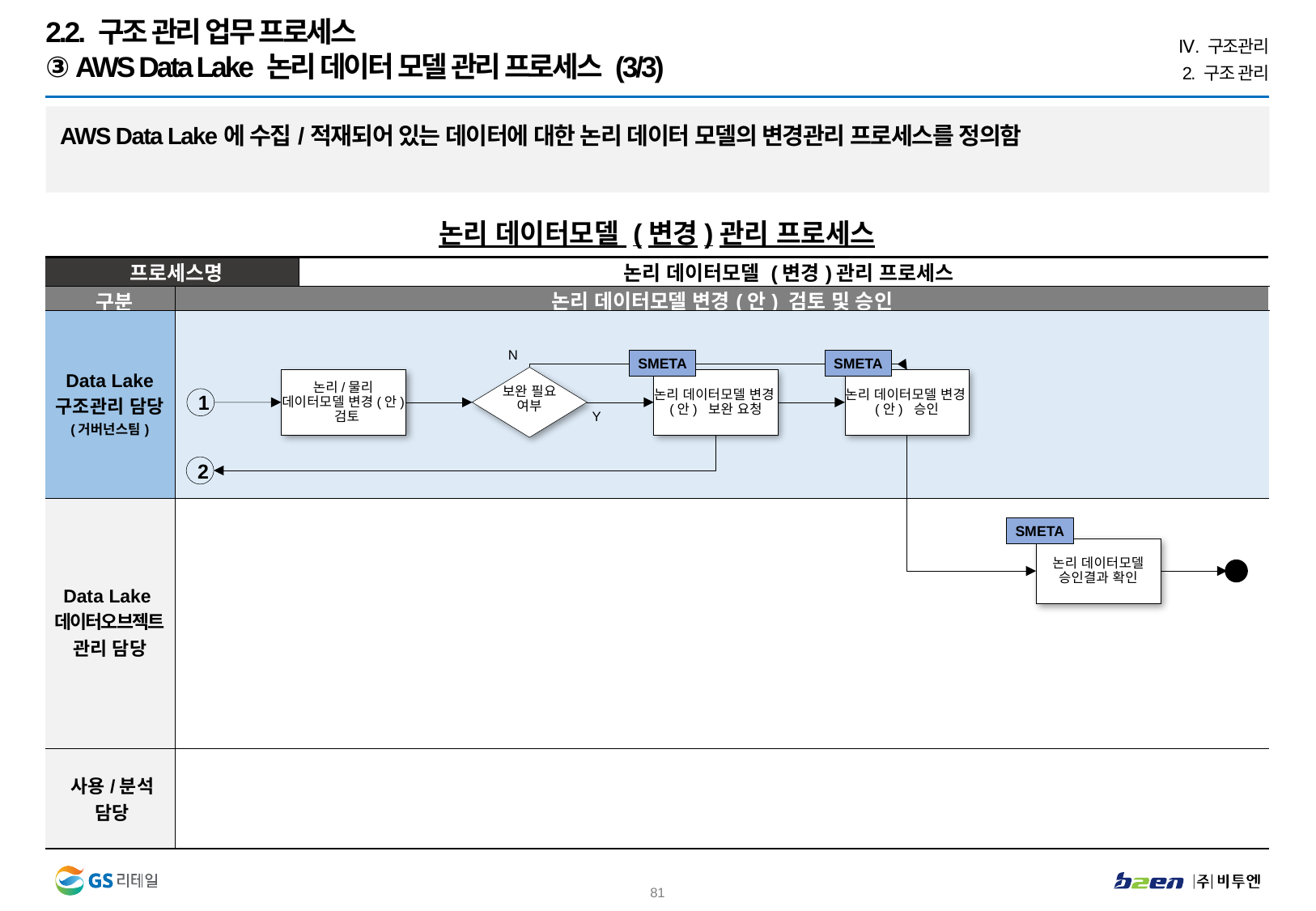

2.2. 구조 관리 업무 프로세스
③ AWS Data Lake 논리 데이터 모델 관리 프로세스 (3/3)
Ⅳ. 구조관리
2. 구조 관리
AWS Data Lake에 수집/적재되어 있는 데이터에 대한 논리 데이터 모델의 변경관리 프로세스를 정의함
논리 데이터모델 (변경)관리 프로세스
| 프로세스명 |  | 논리 데이터모델 (변경)관리 프로세스 |
| --- | --- | --- |
| 구분 | 논리 데이터모델 변경(안) 검토 및 승인 |  |
| Data Lake 구조관리 담당 (거버넌스팀) |  |  |
| Data Lake 데이터오브젝트 관리 담당 |  |  |
| 사용/분석 담당 |  |  |
N
SMETA
SMETA
보완 필요 여부
논리/물리 데이터모델 변경(안)  검토
논리 데이터모델 변경(안)  보완 요청
논리 데이터모델 변경(안)  승인
1
Y
2
SMETA
논리 데이터모델 승인결과 확인

81